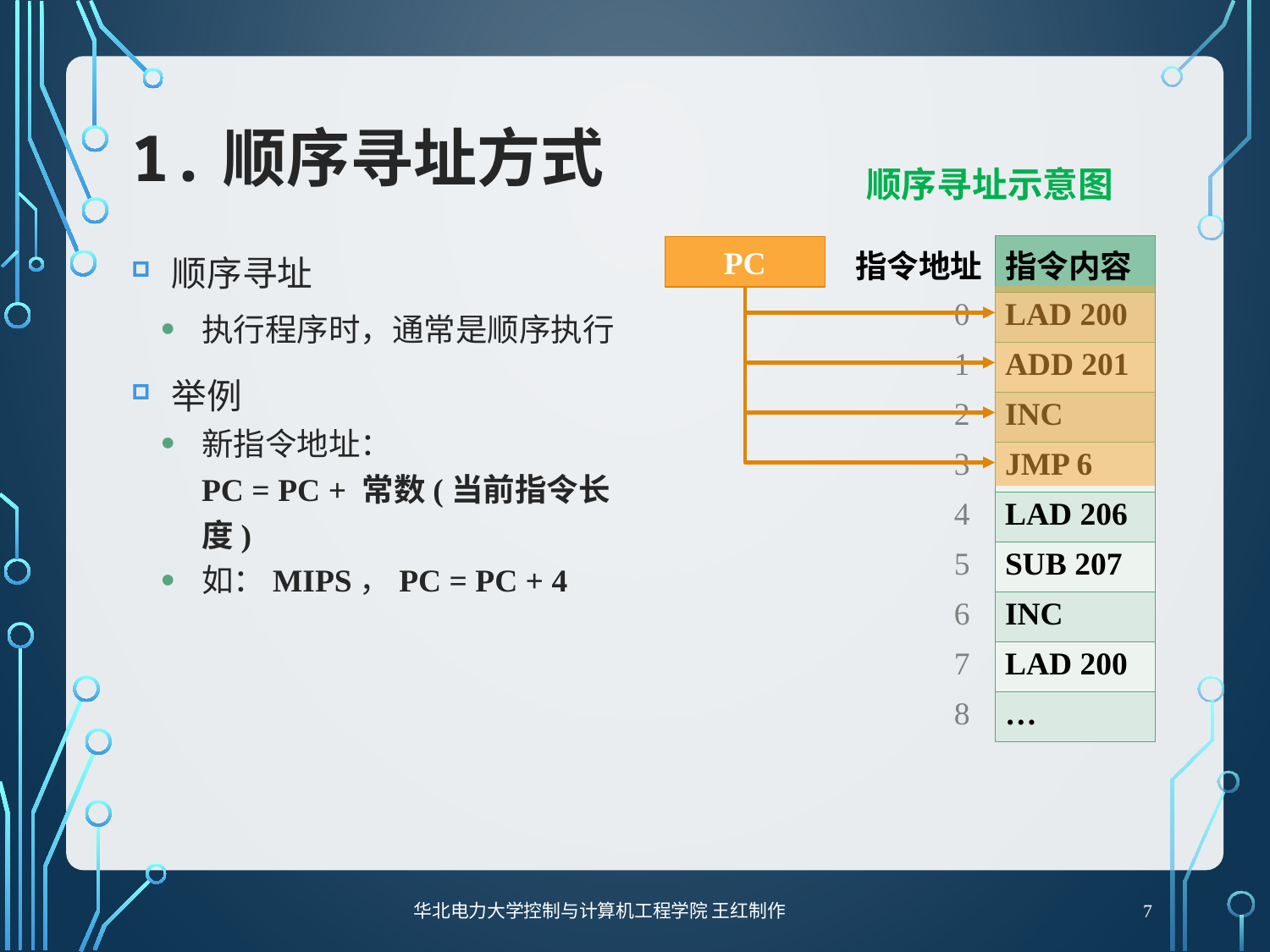

# 1.顺序寻址方式
顺序寻址示意图
| 指令地址 | 指令内容 |
| --- | --- |
| 0 | LAD 200 |
| 1 | ADD 201 |
| 2 | INC |
| 3 | JMP 6 |
| 4 | LAD 206 |
| 5 | SUB 207 |
| 6 | INC |
| 7 | LAD 200 |
| 8 | … |
顺序寻址
执行程序时，通常是顺序执行
举例
新指令地址：
PC = PC + 常数(当前指令长度)
如：MIPS，PC = PC + 4

PC

7
华北电力大学控制与计算机工程学院 王红制作